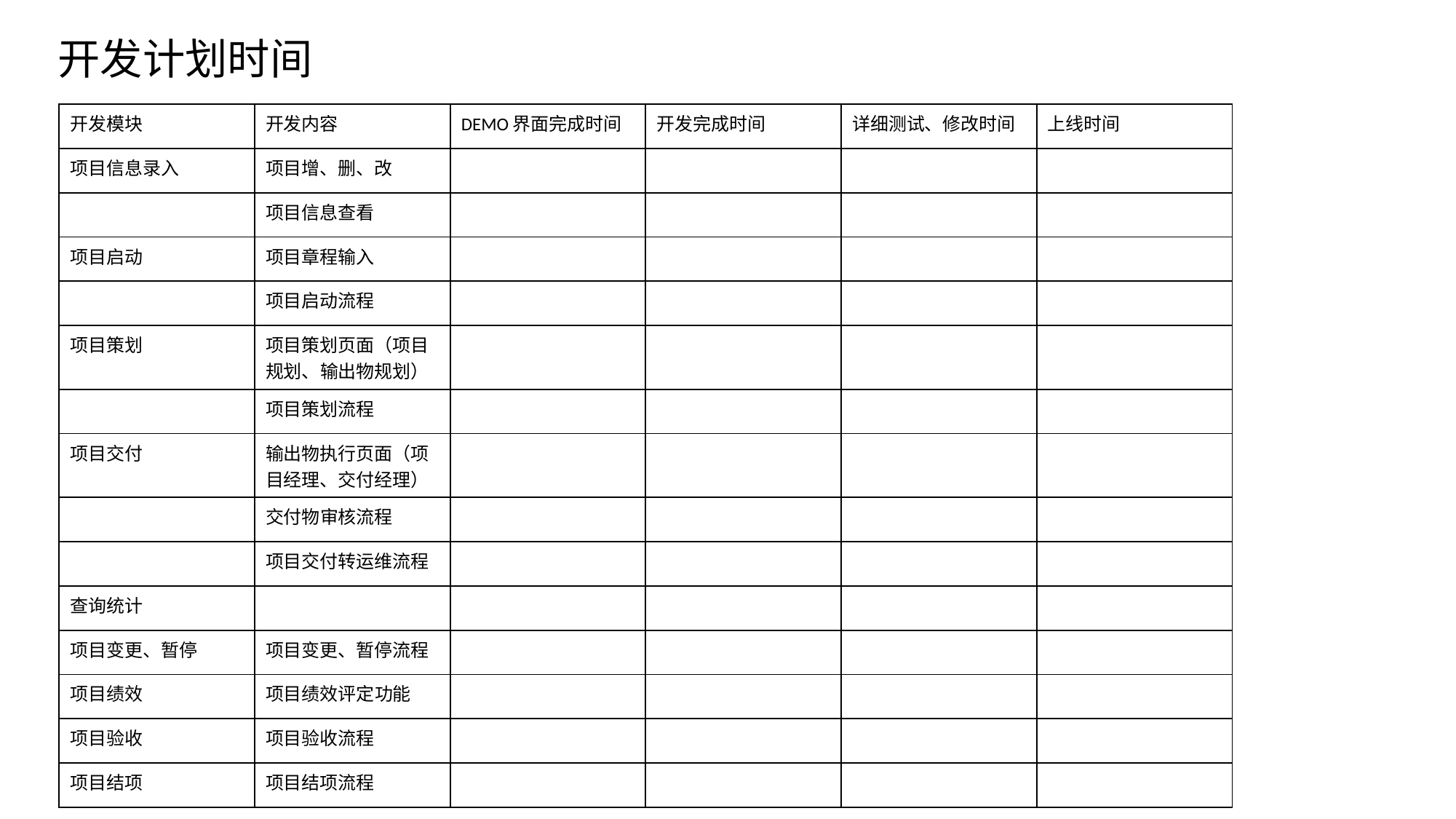

开发计划时间
| 开发模块 | 开发内容 | DEMO界面完成时间 | 开发完成时间 | 详细测试、修改时间 | 上线时间 |
| --- | --- | --- | --- | --- | --- |
| 项目信息录入 | 项目增、删、改 |  |  |  |  |
|  | 项目信息查看 |  |  |  |  |
| 项目启动 | 项目章程输入 |  |  |  |  |
|  | 项目启动流程 |  |  |  |  |
| 项目策划 | 项目策划页面（项目规划、输出物规划） |  |  |  |  |
|  | 项目策划流程 |  |  |  |  |
| 项目交付 | 输出物执行页面（项目经理、交付经理） |  |  |  |  |
|  | 交付物审核流程 |  |  |  |  |
|  | 项目交付转运维流程 |  |  |  |  |
| 查询统计 |  |  |  |  |  |
| 项目变更、暂停 | 项目变更、暂停流程 |  |  |  |  |
| 项目绩效 | 项目绩效评定功能 |  |  |  |  |
| 项目验收 | 项目验收流程 |  |  |  |  |
| 项目结项 | 项目结项流程 |  |  |  |  |